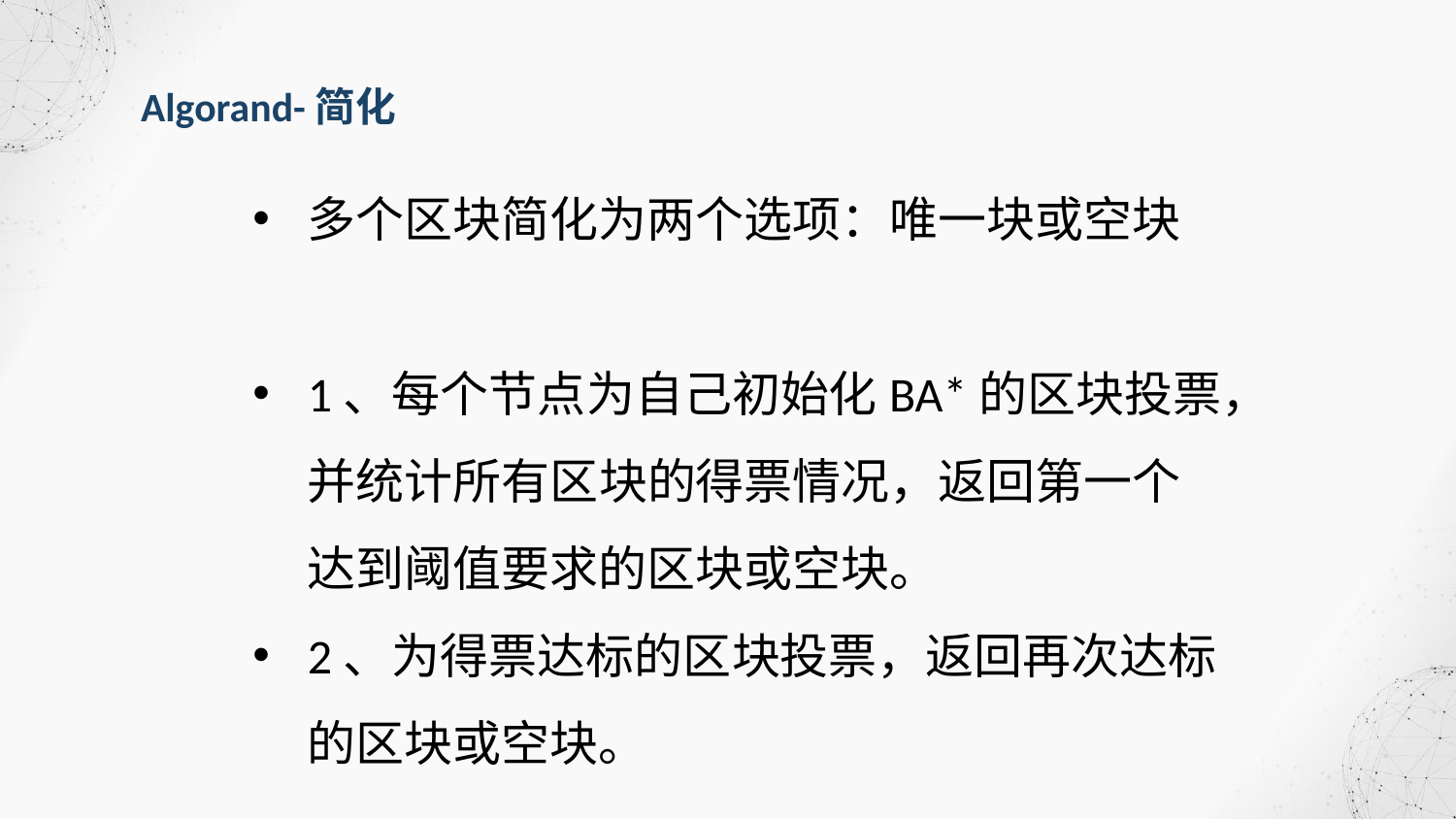

Algorand-简化
多个区块简化为两个选项：唯一块或空块

1、每个节点为自己初始化BA*的区块投票，并统计所有区块的得票情况，返回第一个达到阈值要求的区块或空块。
2、为得票达标的区块投票，返回再次达标的区块或空块。